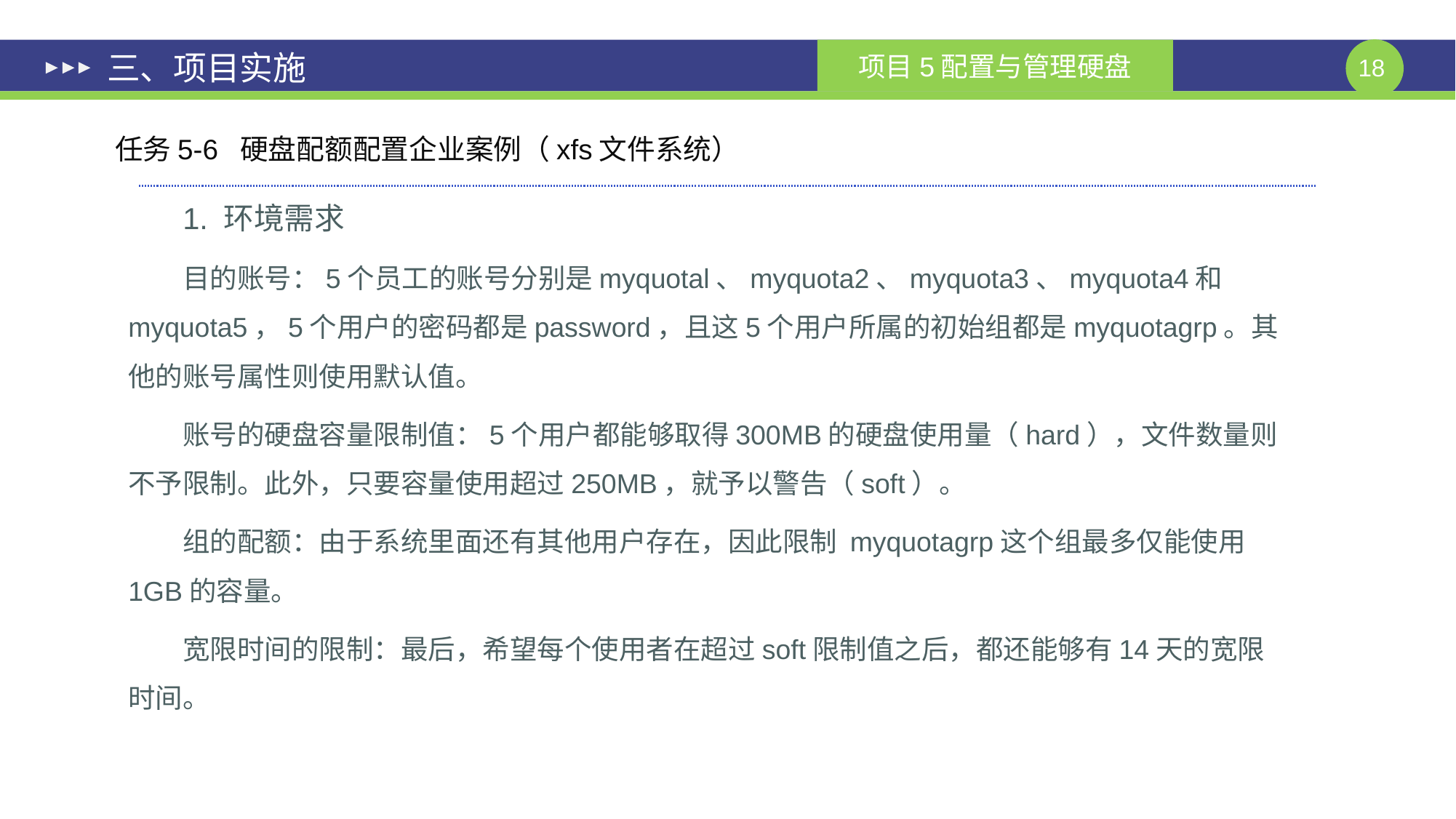

# 三、项目实施
任务5-6  硬盘配额配置企业案例（xfs文件系统）
1. 环境需求
目的账号：5个员工的账号分别是myquotal、myquota2、myquota3、myquota4和 myquota5，5个用户的密码都是password，且这5个用户所属的初始组都是myquotagrp。其他的账号属性则使用默认值。
账号的硬盘容量限制值：5个用户都能够取得300MB的硬盘使用量（hard），文件数量则不予限制。此外，只要容量使用超过250MB，就予以警告（soft）。
组的配额：由于系统里面还有其他用户存在，因此限制 myquotagrp这个组最多仅能使用1GB的容量。
宽限时间的限制：最后，希望每个使用者在超过soft限制值之后，都还能够有14天的宽限时间。